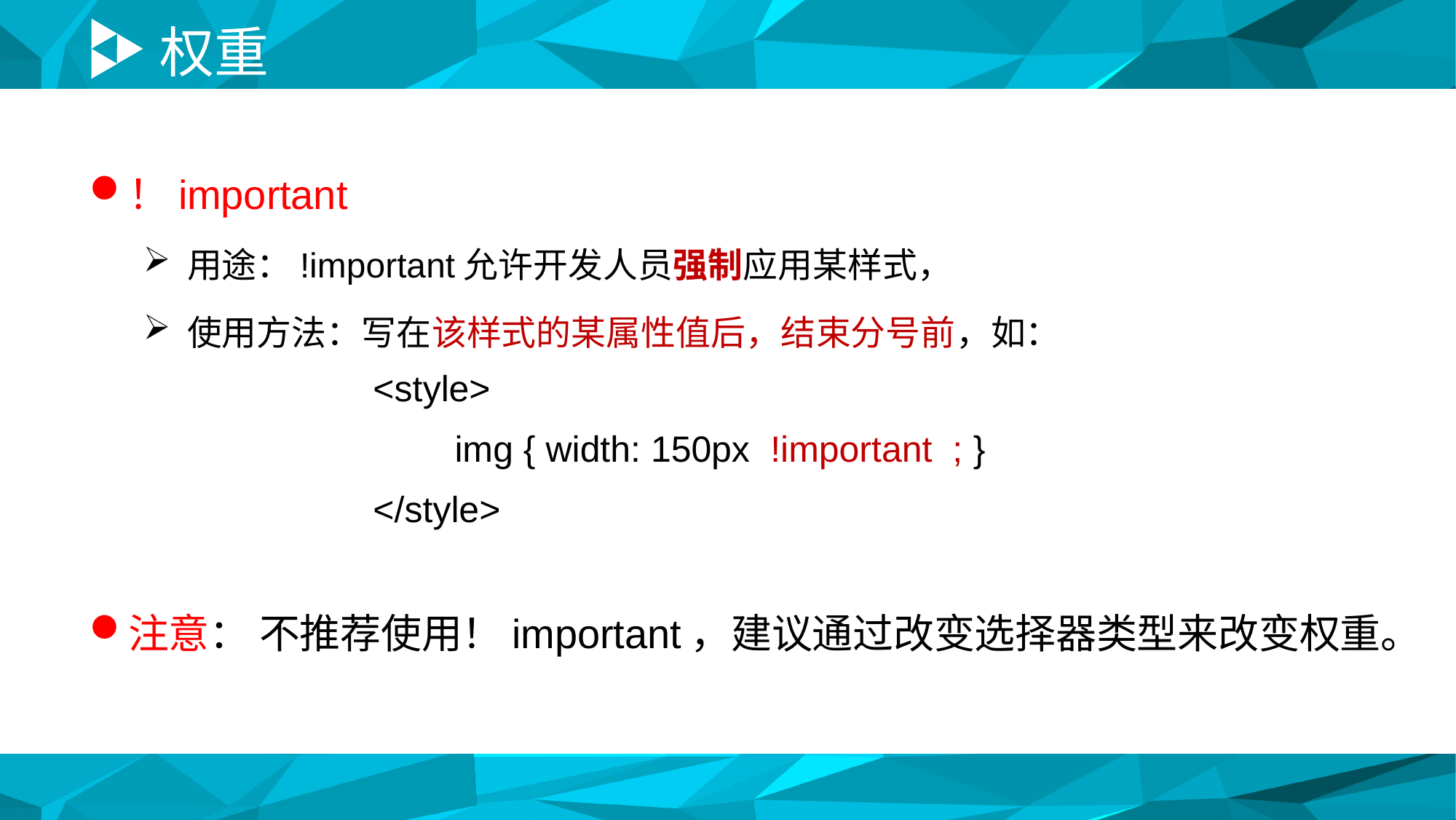

# 权重
！important
用途：!important允许开发人员强制应用某样式，
使用方法：写在该样式的某属性值后，结束分号前，如：

注意： 不推荐使用！important，建议通过改变选择器类型来改变权重。

<style>
        img { width: 150px  !important  ; }
</style>